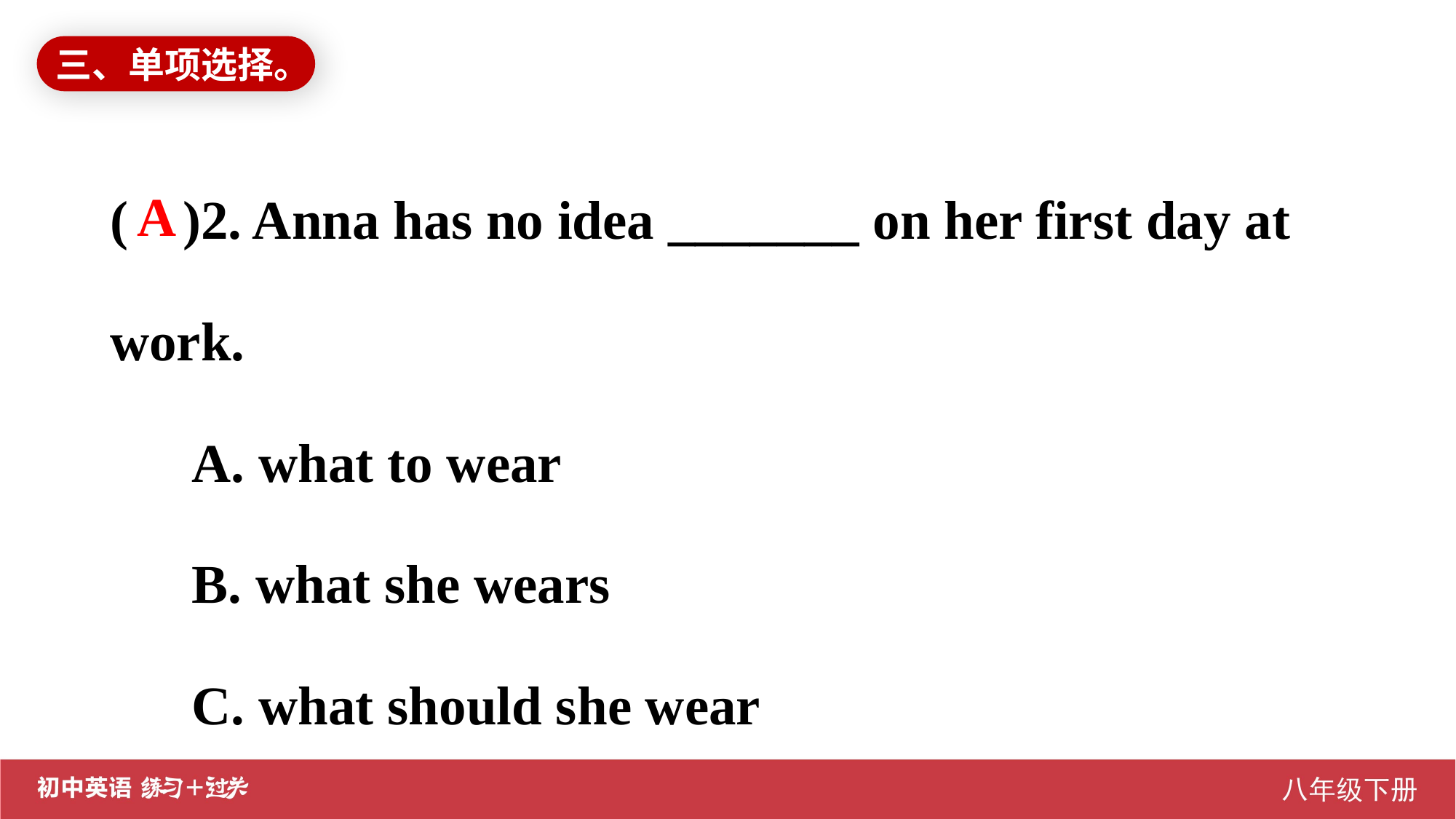

三、单项选择。
(    )2. Anna has no idea _______ on her first day at work.
      A. what to wear
      B. what she wears
      C. what should she wear
A